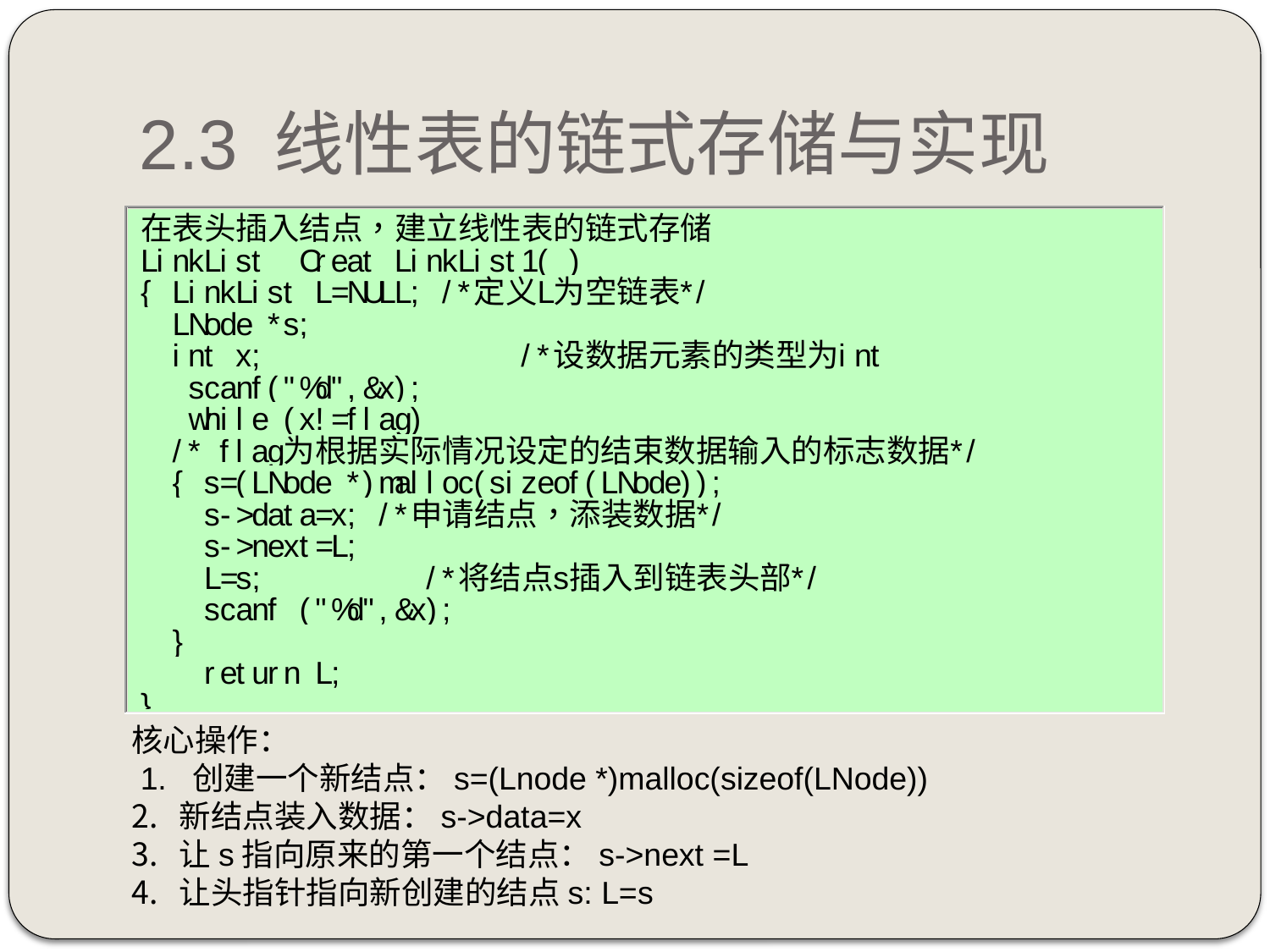

# 2.3 线性表的链式存储与实现
核心操作：
 1.  创建一个新结点：s=(Lnode *)malloc(sizeof(LNode))
新结点装入数据：s->data=x
让s指向原来的第一个结点：s->next =L
让头指针指向新创建的结点s: L=s